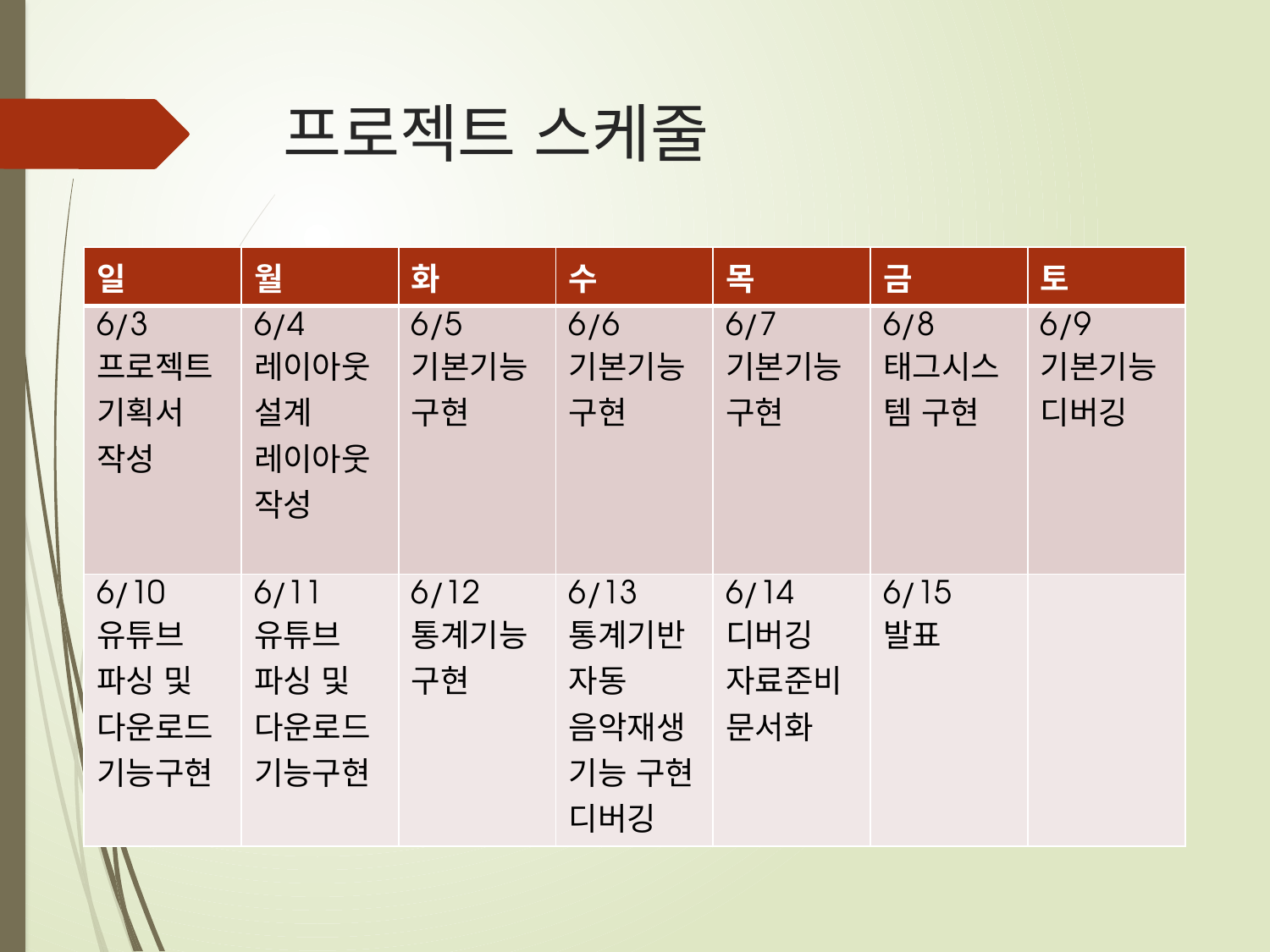

# 프로젝트 스케줄
| 일 | 월 | 화 | 수 | 목 | 금 | 토 |
| --- | --- | --- | --- | --- | --- | --- |
| 6/3 프로젝트기획서 작성 | 6/4 레이아웃 설계 레이아웃 작성 | 6/5 기본기능 구현 | 6/6 기본기능 구현 | 6/7 기본기능 구현 | 6/8 태그시스템 구현 | 6/9 기본기능 디버깅 |
| 6/10 유튜브 파싱 및 다운로드 기능구현 | 6/11 유튜브 파싱 및 다운로드 기능구현 | 6/12 통계기능 구현 | 6/13 통계기반 자동 음악재생기능 구현 디버깅 | 6/14 디버깅 자료준비 문서화 | 6/15 발표 |  |